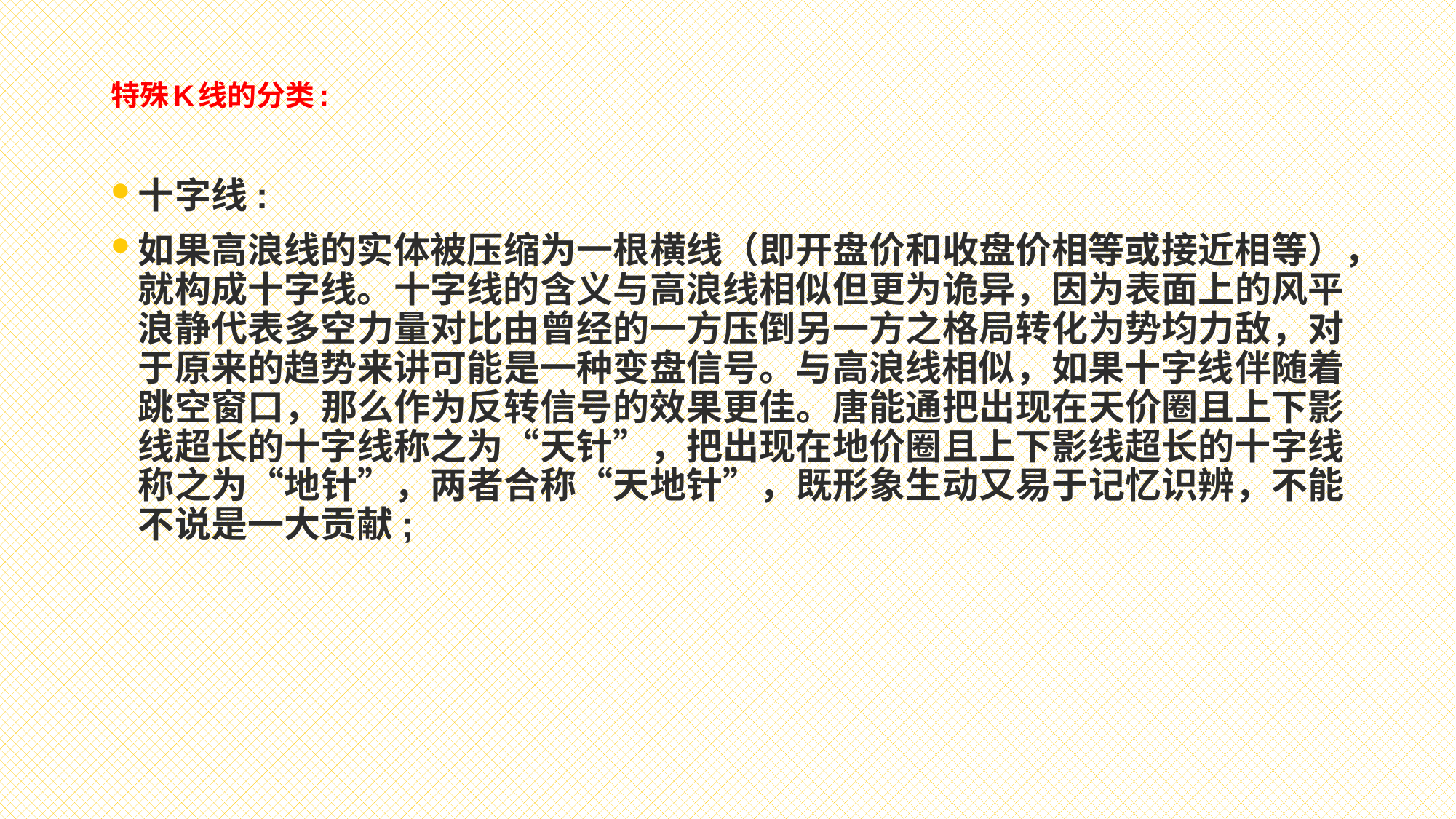

# 特殊K线的分类:
十字线:
如果高浪线的实体被压缩为一根横线（即开盘价和收盘价相等或接近相等），就构成十字线。十字线的含义与高浪线相似但更为诡异，因为表面上的风平浪静代表多空力量对比由曾经的一方压倒另一方之格局转化为势均力敌，对于原来的趋势来讲可能是一种变盘信号。与高浪线相似，如果十字线伴随着跳空窗口，那么作为反转信号的效果更佳。唐能通把出现在天价圈且上下影线超长的十字线称之为“天针”，把出现在地价圈且上下影线超长的十字线称之为“地针”，两者合称“天地针”，既形象生动又易于记忆识辨，不能不说是一大贡献;